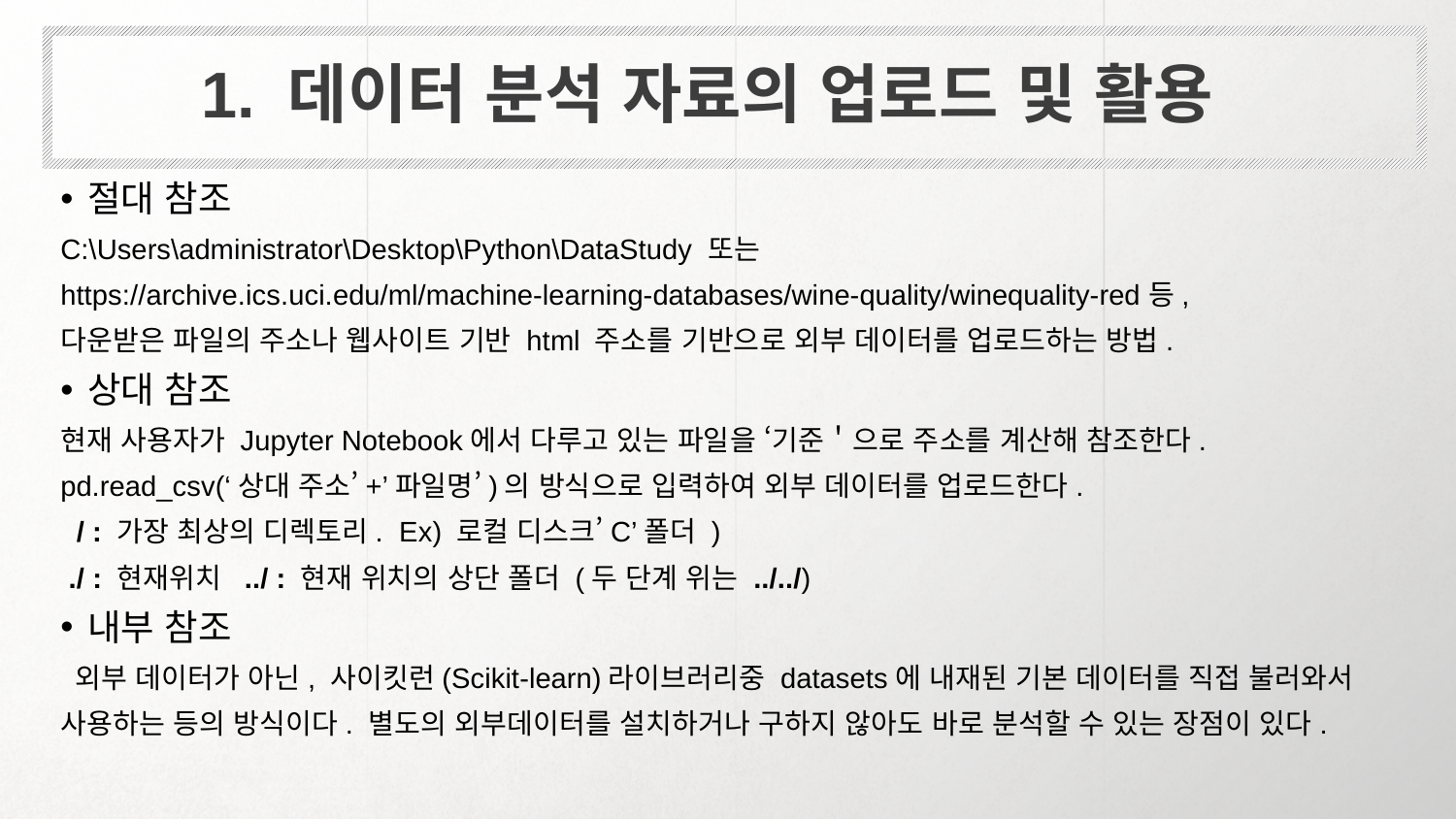

1. 데이터 분석 자료의 업로드 및 활용
절대 참조
C:\Users\administrator\Desktop\Python\DataStudy 또는
https://archive.ics.uci.edu/ml/machine-learning-databases/wine-quality/winequality-red등,
다운받은 파일의 주소나 웹사이트 기반 html 주소를 기반으로 외부 데이터를 업로드하는 방법.
상대 참조
현재 사용자가 Jupyter Notebook에서 다루고 있는 파일을 ‘기준＇으로 주소를 계산해 참조한다.
pd.read_csv(‘상대 주소’+’파일명’)의 방식으로 입력하여 외부 데이터를 업로드한다.
  / : 가장 최상의 디렉토리.  Ex) 로컬 디스크’C’폴더 )
 ./ : 현재위치  ../ : 현재 위치의 상단 폴더 (두 단계 위는 ../../)
내부 참조
 외부 데이터가 아닌, 사이킷런(Scikit-learn)라이브러리중 datasets에 내재된 기본 데이터를 직접 불러와서
사용하는 등의 방식이다. 별도의 외부데이터를 설치하거나 구하지 않아도 바로 분석할 수 있는 장점이 있다.